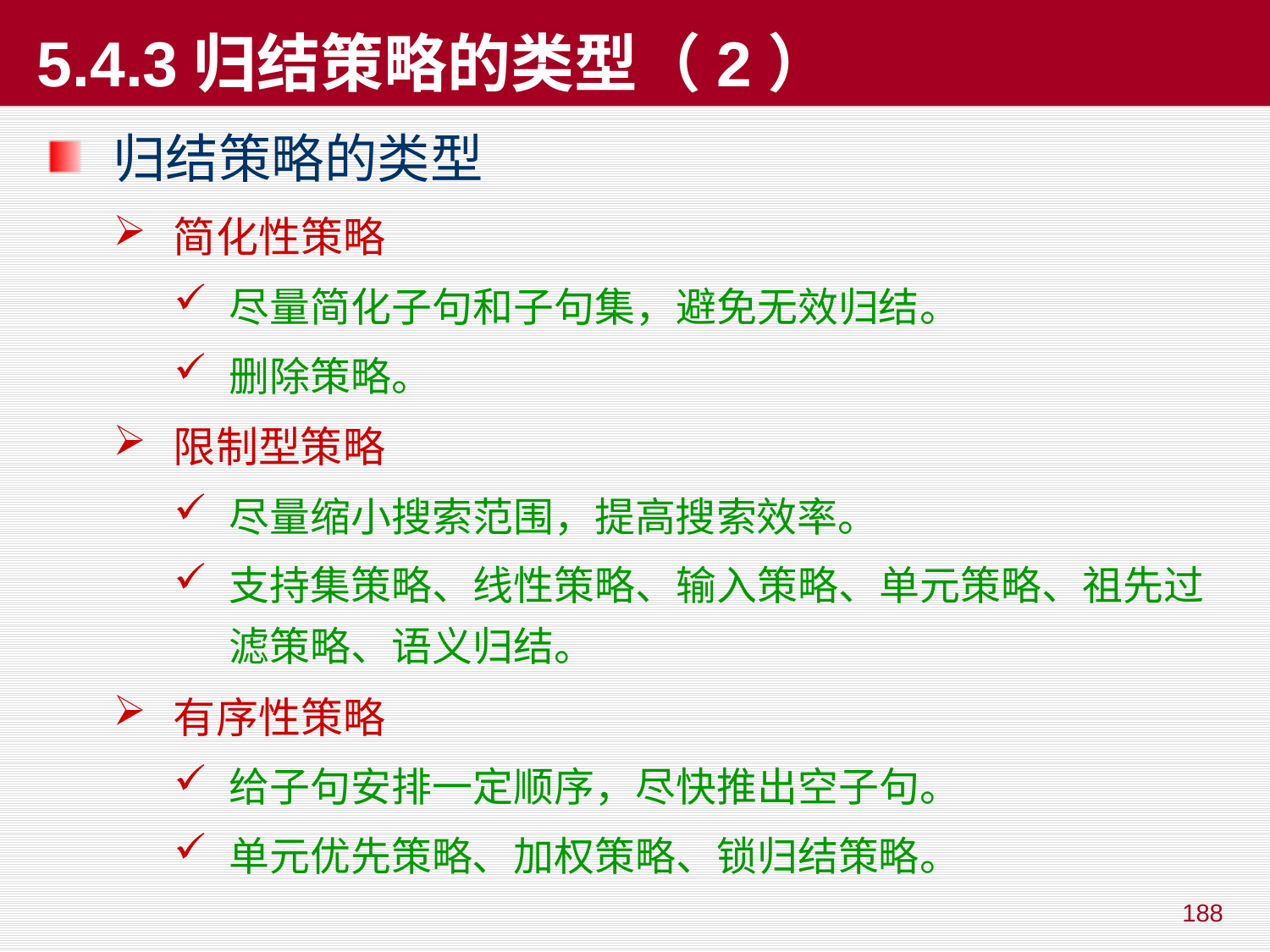

# 5.4.3归结策略的类型（2）
归结策略的类型
简化性策略
尽量简化子句和子句集，避免无效归结。
删除策略。
限制型策略
尽量缩小搜索范围，提高搜索效率。
支持集策略、线性策略、输入策略、单元策略、祖先过滤策略、语义归结。
有序性策略
给子句安排一定顺序，尽快推出空子句。
单元优先策略、加权策略、锁归结策略。
188